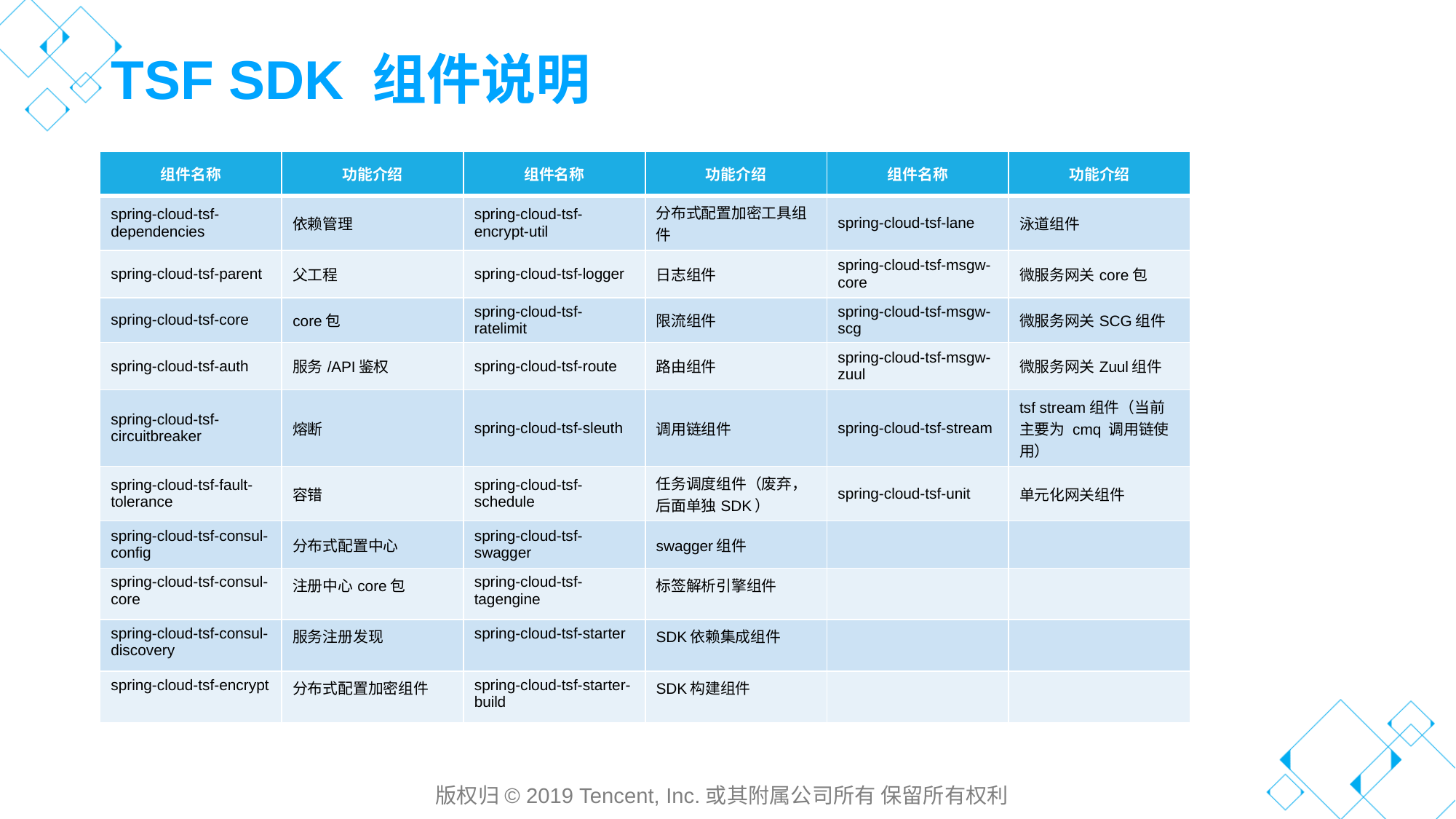

# TSF SDK 组件说明
| 组件名称 | 功能介绍 | 组件名称 | 功能介绍 | 组件名称 | 功能介绍 |
| --- | --- | --- | --- | --- | --- |
| spring-cloud-tsf-dependencies | 依赖管理 | spring-cloud-tsf-encrypt-util | 分布式配置加密工具组件 | spring-cloud-tsf-lane | 泳道组件 |
| spring-cloud-tsf-parent | 父工程 | spring-cloud-tsf-logger | 日志组件 | spring-cloud-tsf-msgw-core | 微服务网关core包 |
| spring-cloud-tsf-core | core包 | spring-cloud-tsf-ratelimit | 限流组件 | spring-cloud-tsf-msgw-scg | 微服务网关SCG组件 |
| spring-cloud-tsf-auth | 服务/API鉴权 | spring-cloud-tsf-route | 路由组件 | spring-cloud-tsf-msgw-zuul | 微服务网关Zuul组件 |
| spring-cloud-tsf-circuitbreaker | 熔断 | spring-cloud-tsf-sleuth | 调用链组件 | spring-cloud-tsf-stream | tsf stream组件（当前主要为 cmq 调用链使用） |
| spring-cloud-tsf-fault-tolerance | 容错 | spring-cloud-tsf-schedule | 任务调度组件（废弃，后面单独SDK） | spring-cloud-tsf-unit | 单元化网关组件 |
| spring-cloud-tsf-consul-config | 分布式配置中心 | spring-cloud-tsf-swagger | swagger组件 |  |  |
| spring-cloud-tsf-consul-core | 注册中心core包 | spring-cloud-tsf-tagengine | 标签解析引擎组件 |  |  |
| spring-cloud-tsf-consul-discovery | 服务注册发现 | spring-cloud-tsf-starter | SDK依赖集成组件 |  |  |
| spring-cloud-tsf-encrypt | 分布式配置加密组件 | spring-cloud-tsf-starter-build | SDK构建组件 |  |  |